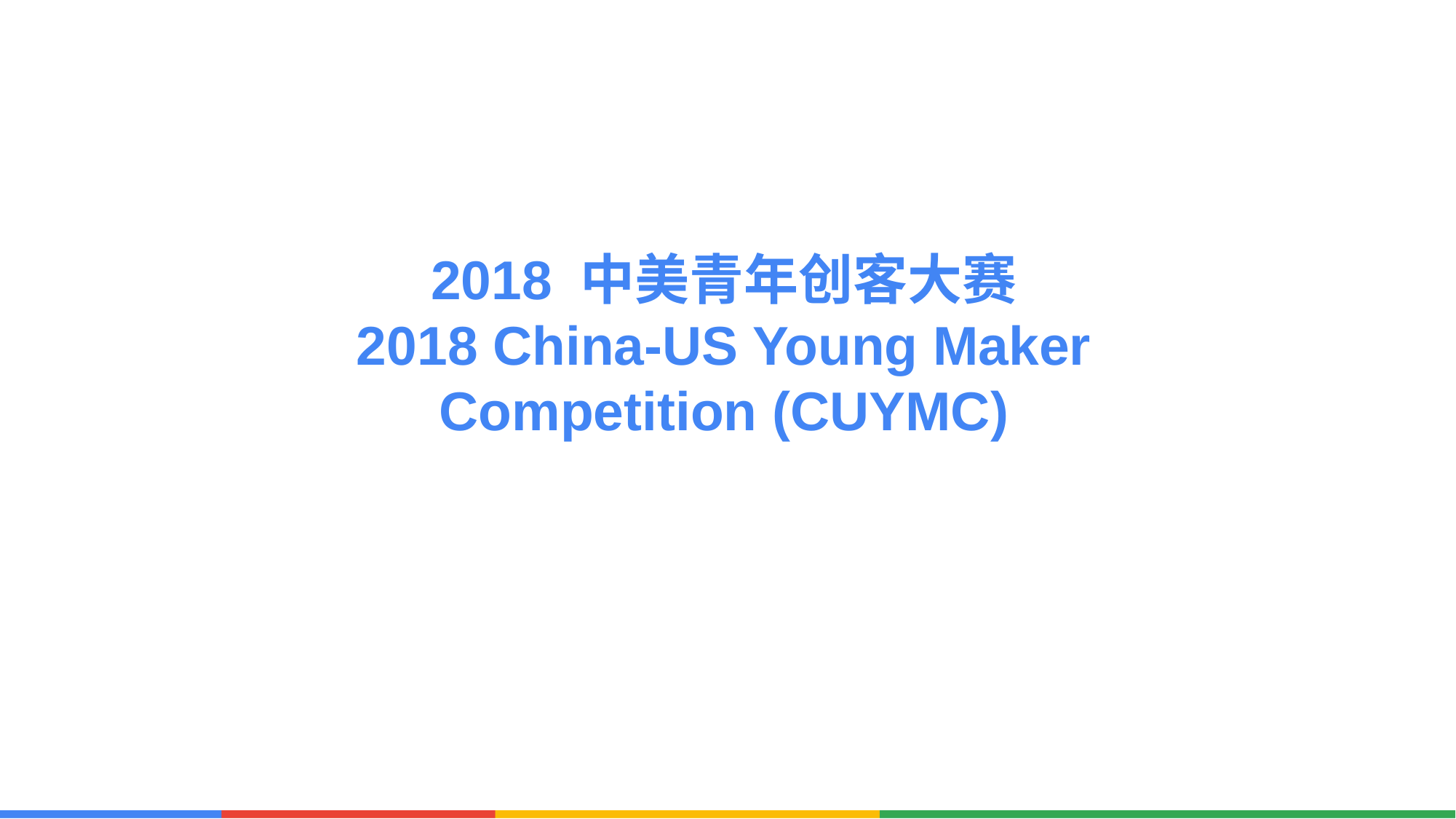

2018 中美青年创客大赛
2018 China-US Young Maker Competition (CUYMC)